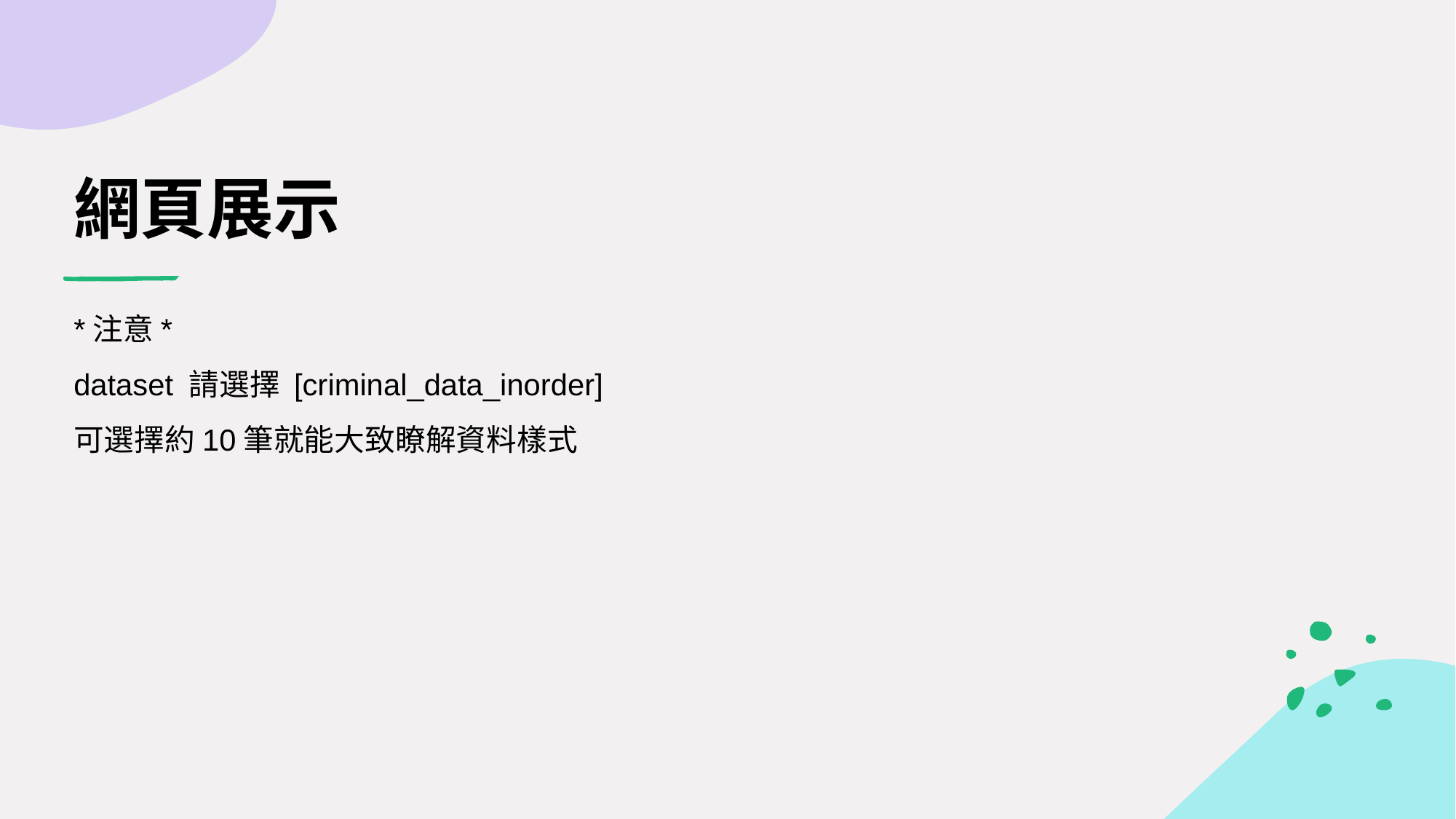

# 網頁展示
*注意*
dataset 請選擇 [criminal_data_inorder]
可選擇約10筆就能大致瞭解資料樣式